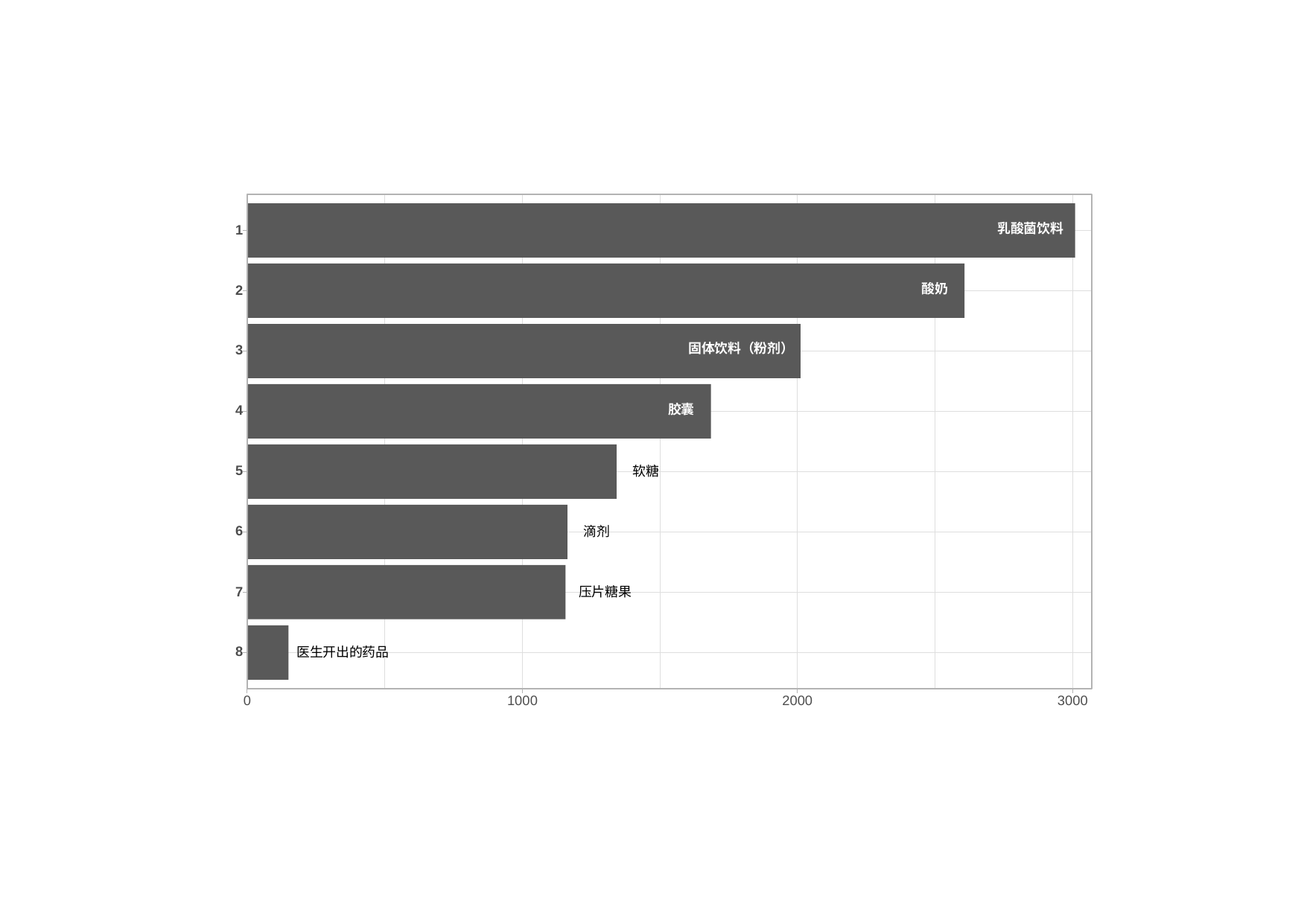

乳酸菌饮料
1

酸奶
2

固体饮料（粉剂）
3

胶囊
4

5
软糖

6
滴剂

7
压片糖果

8
医生开出的药品

3000
0
1000
2000